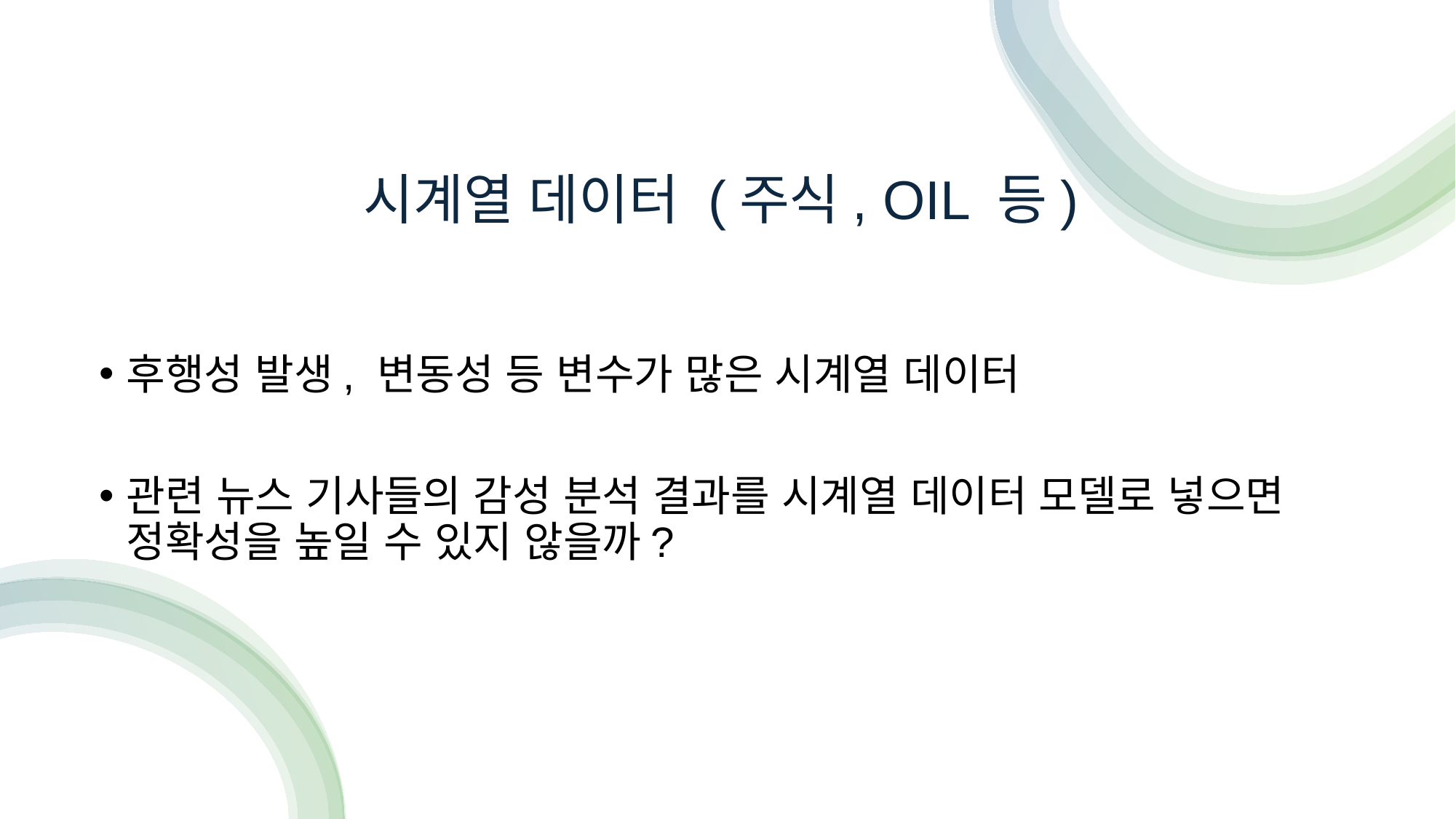

# 시계열 데이터 (주식, OIL 등)
후행성 발생, 변동성 등 변수가 많은 시계열 데이터

관련 뉴스 기사들의 감성 분석 결과를 시계열 데이터 모델로 넣으면 정확성을 높일 수 있지 않을까?